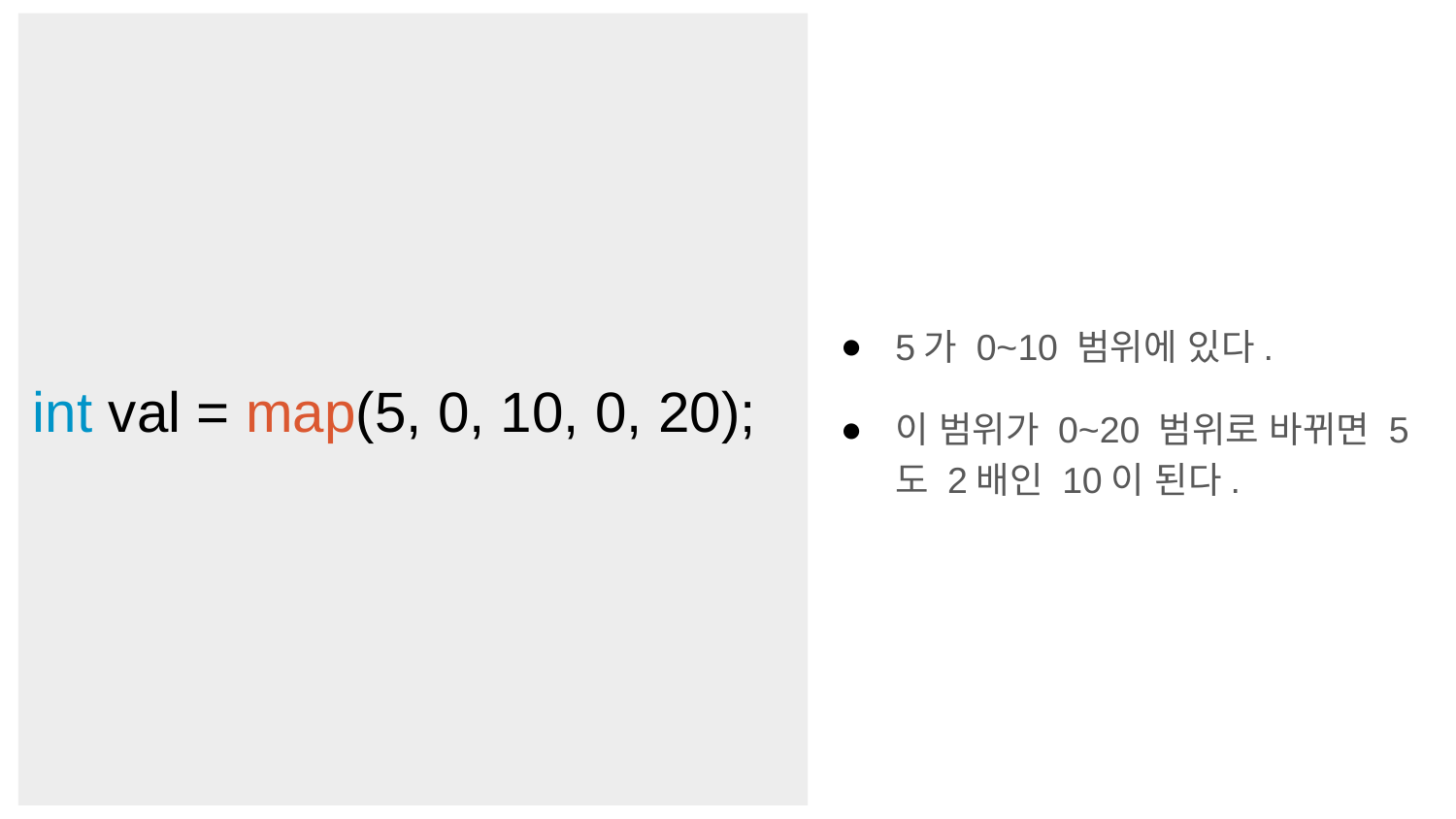

5가 0~10 범위에 있다.
이 범위가 0~20 범위로 바뀌면 5도 2배인 10이 된다.
int val = map(5, 0, 10, 0, 20);